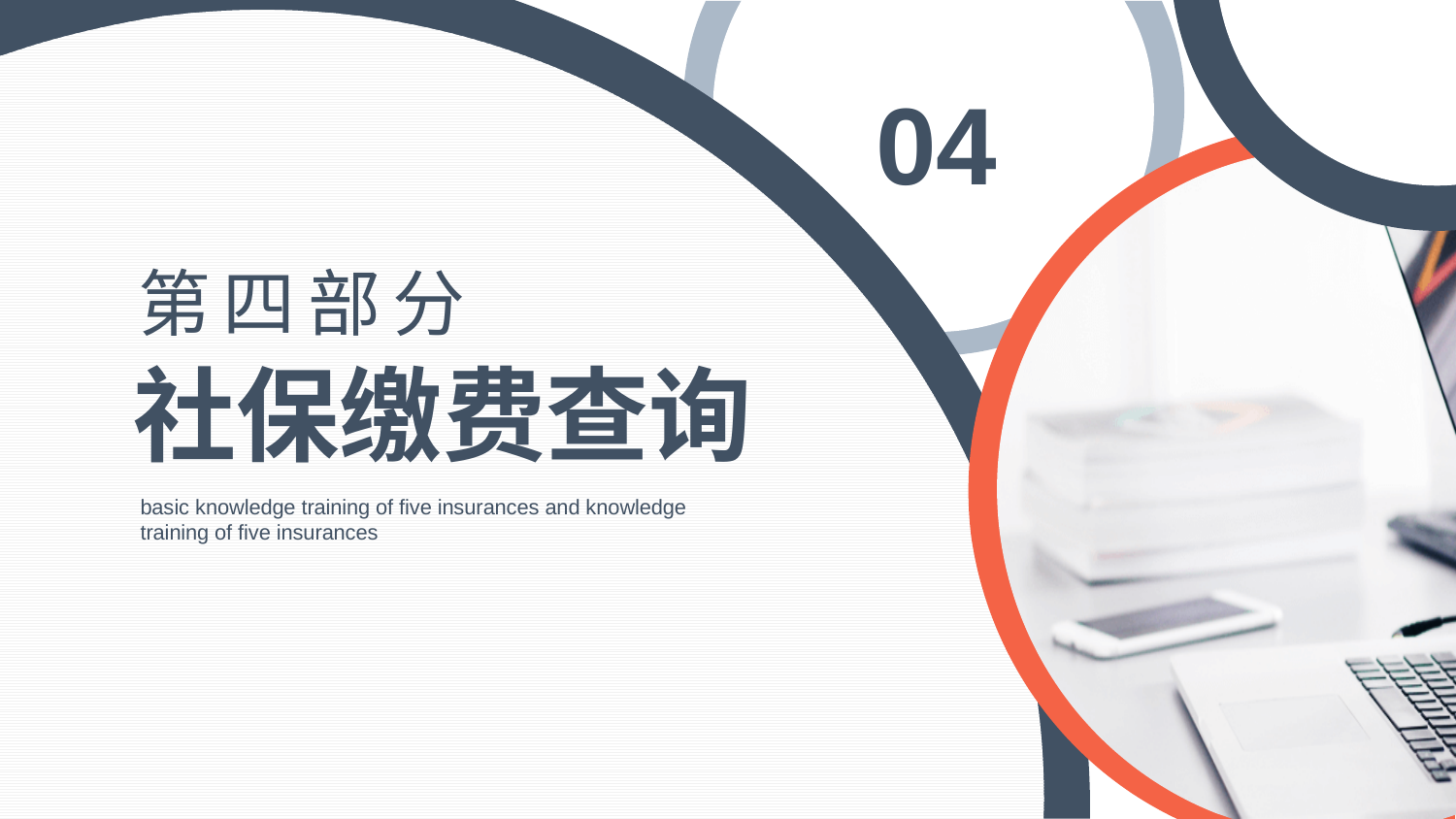

04

第四部分
社保缴费查询
basic knowledge training of five insurances and knowledge
training of five insurances